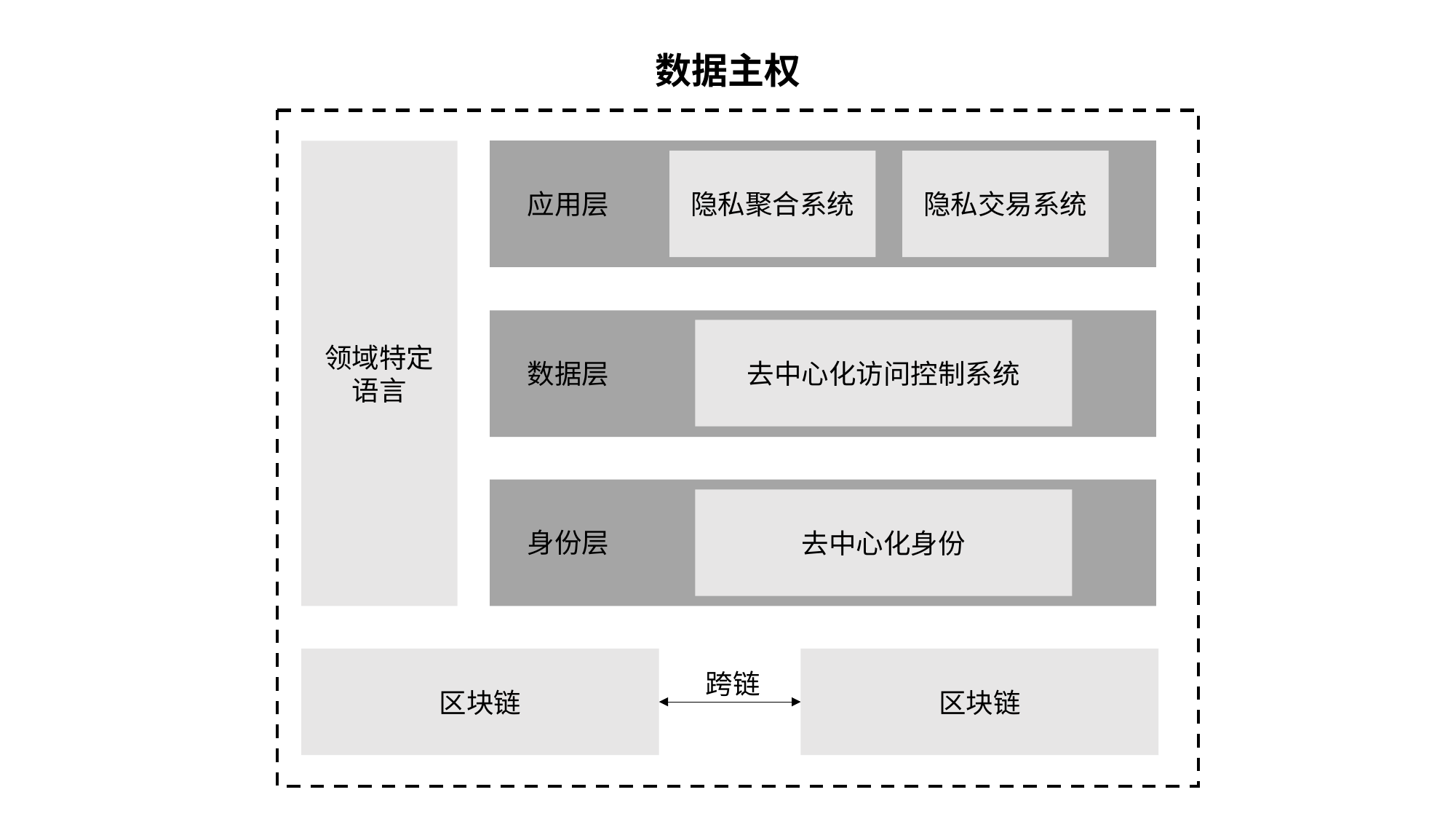

数据主权

领域特定语言
隐私交易系统
隐私聚合系统
应用层

去中心化访问控制系统
数据层

去中心化身份
身份层
区块链
区块链
跨链